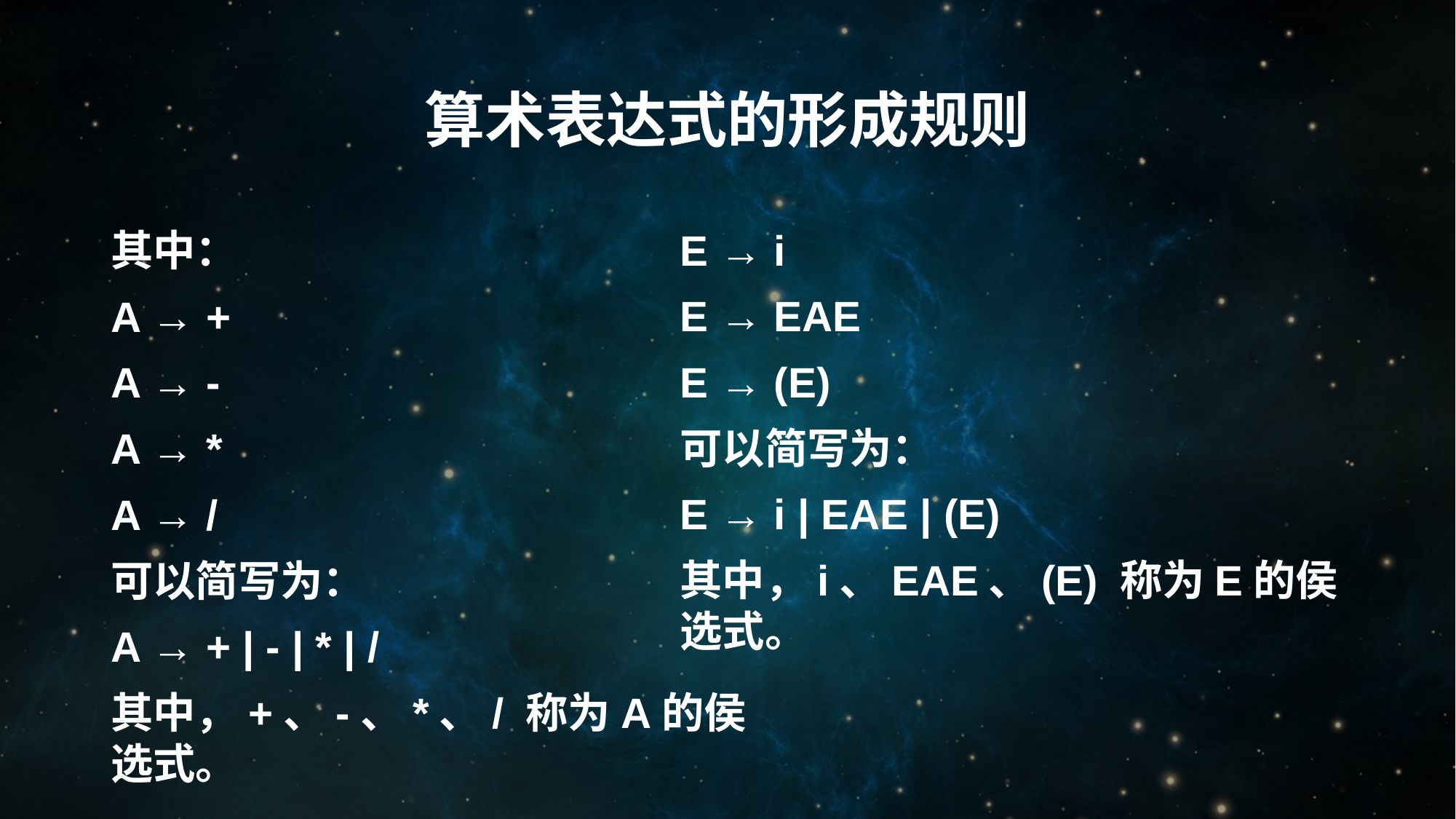

# 算术表达式的形成规则
其中：
A → +
A → -
A → *
A → /
可以简写为：
A → + | - | * | /
其中，+、-、*、/ 称为A的侯选式。
E → i
E → EAE
E → (E)
可以简写为：
E → i | EAE | (E)
其中，i、EAE、(E) 称为E的侯选式。